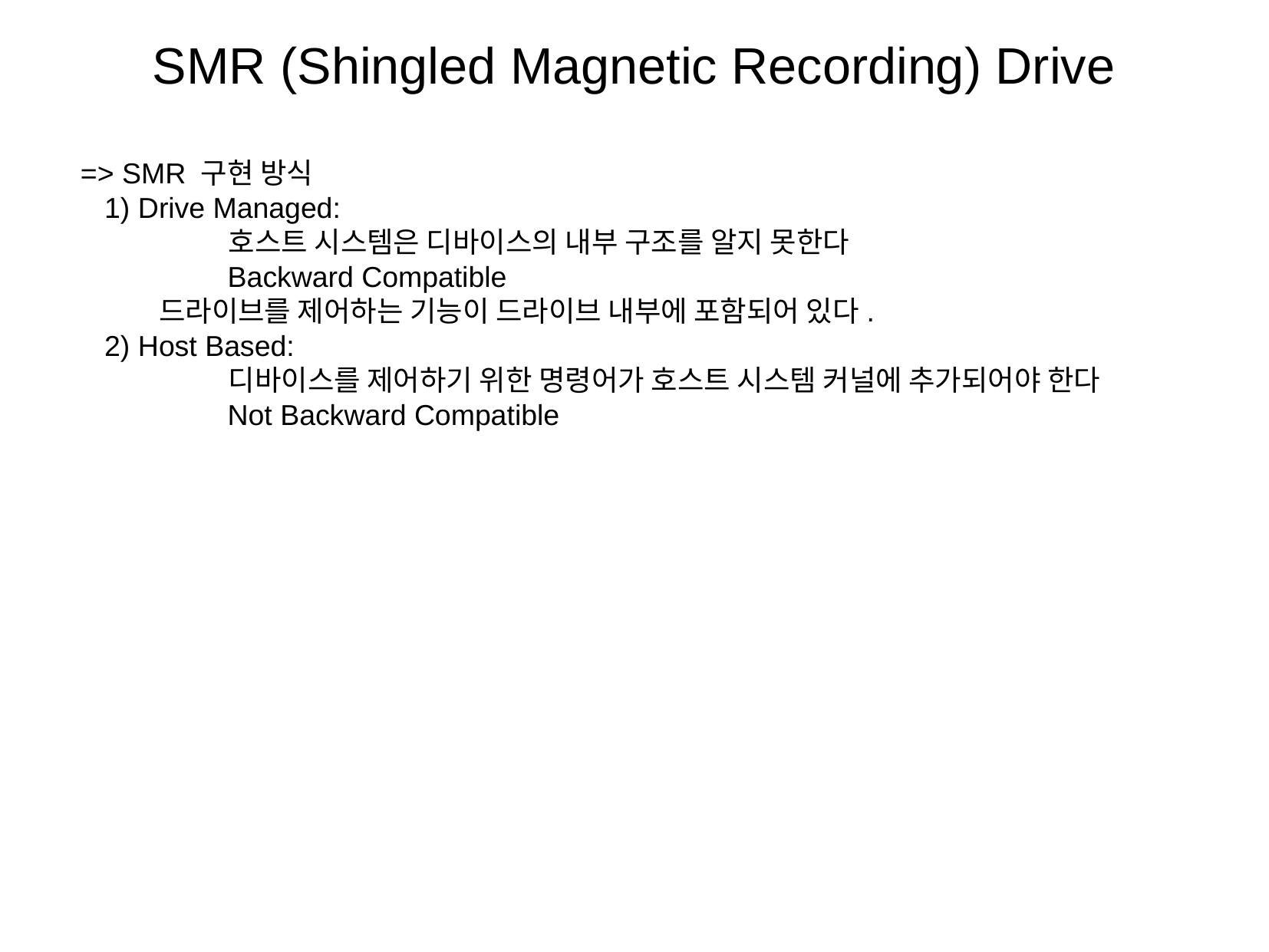

SMR (Shingled Magnetic Recording) Drive
=> SMR 구현 방식
   1) Drive Managed:
   	    호스트 시스템은 디바이스의 내부 구조를 알지 못한다
   	    Backward Compatible
           드라이브를 제어하는 기능이 드라이브 내부에 포함되어 있다.
   2) Host Based:
   	    디바이스를 제어하기 위한 명령어가 호스트 시스템 커널에 추가되어야 한다
   	    Not Backward Compatible